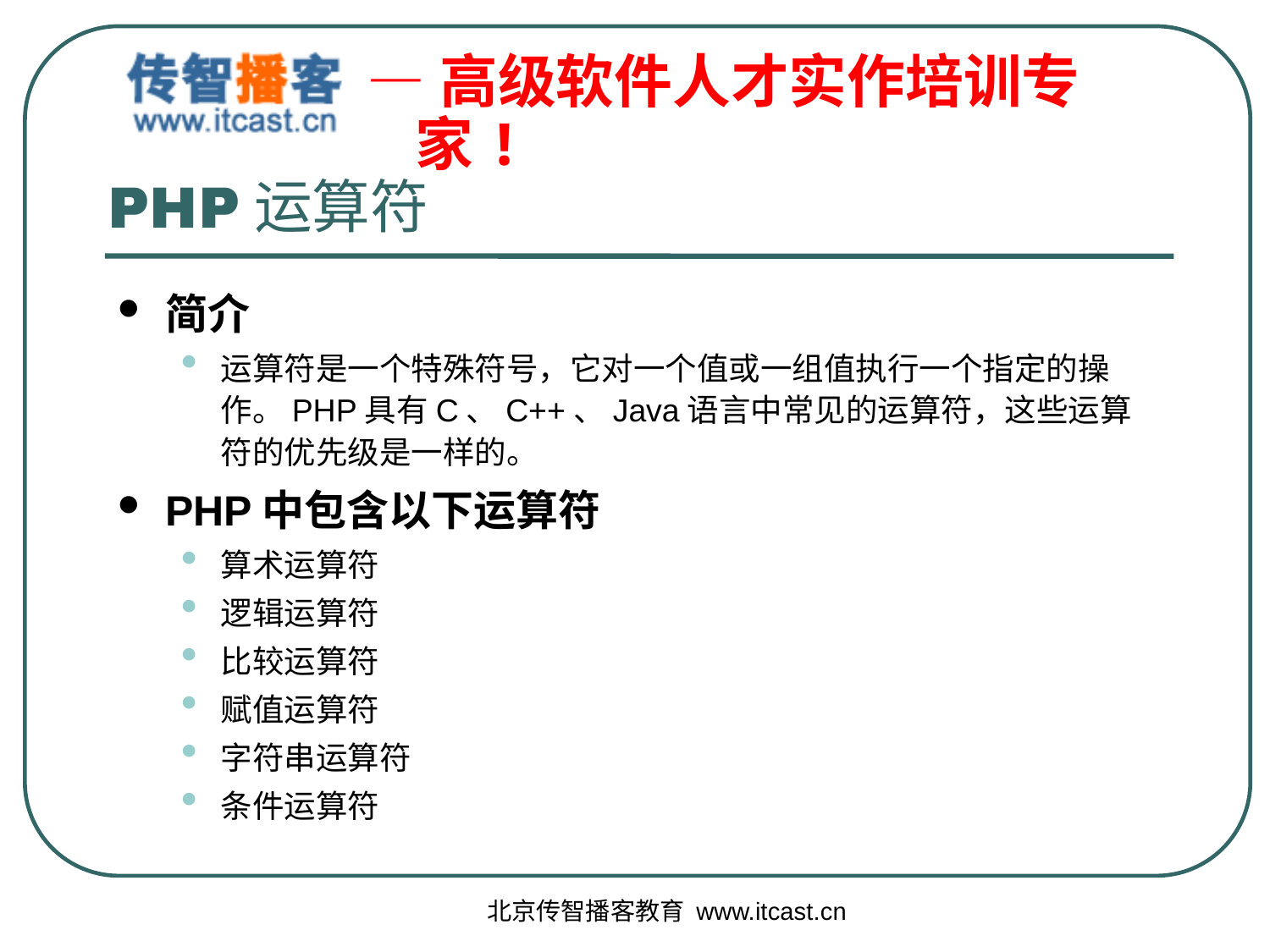

# PHP运算符
简介
运算符是一个特殊符号，它对一个值或一组值执行一个指定的操作。PHP具有C、C++、Java语言中常见的运算符，这些运算符的优先级是一样的。
PHP中包含以下运算符
算术运算符
逻辑运算符
比较运算符
赋值运算符
字符串运算符
条件运算符